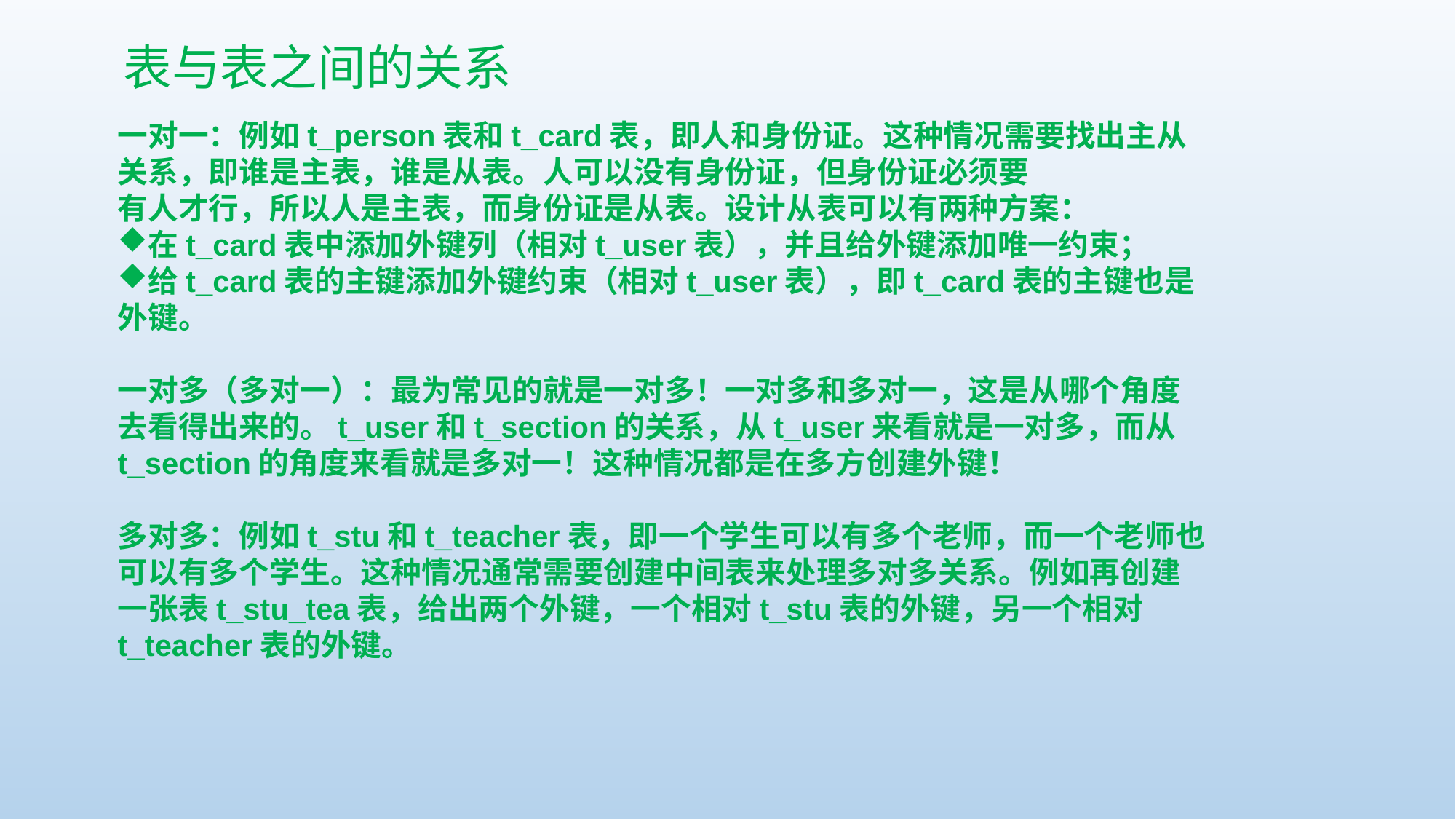

表与表之间的关系
一对一：例如t_person表和t_card表，即人和身份证。这种情况需要找出主从关系，即谁是主表，谁是从表。人可以没有身份证，但身份证必须要
有人才行，所以人是主表，而身份证是从表。设计从表可以有两种方案：
在t_card表中添加外键列（相对t_user表），并且给外键添加唯一约束；
给t_card表的主键添加外键约束（相对t_user表），即t_card表的主键也是外键。

一对多（多对一）：最为常见的就是一对多！一对多和多对一，这是从哪个角度去看得出来的。t_user和t_section的关系，从t_user来看就是一对多，而从t_section的角度来看就是多对一！这种情况都是在多方创建外键！

多对多：例如t_stu和t_teacher表，即一个学生可以有多个老师，而一个老师也可以有多个学生。这种情况通常需要创建中间表来处理多对多关系。例如再创建一张表t_stu_tea表，给出两个外键，一个相对t_stu表的外键，另一个相对t_teacher表的外键。